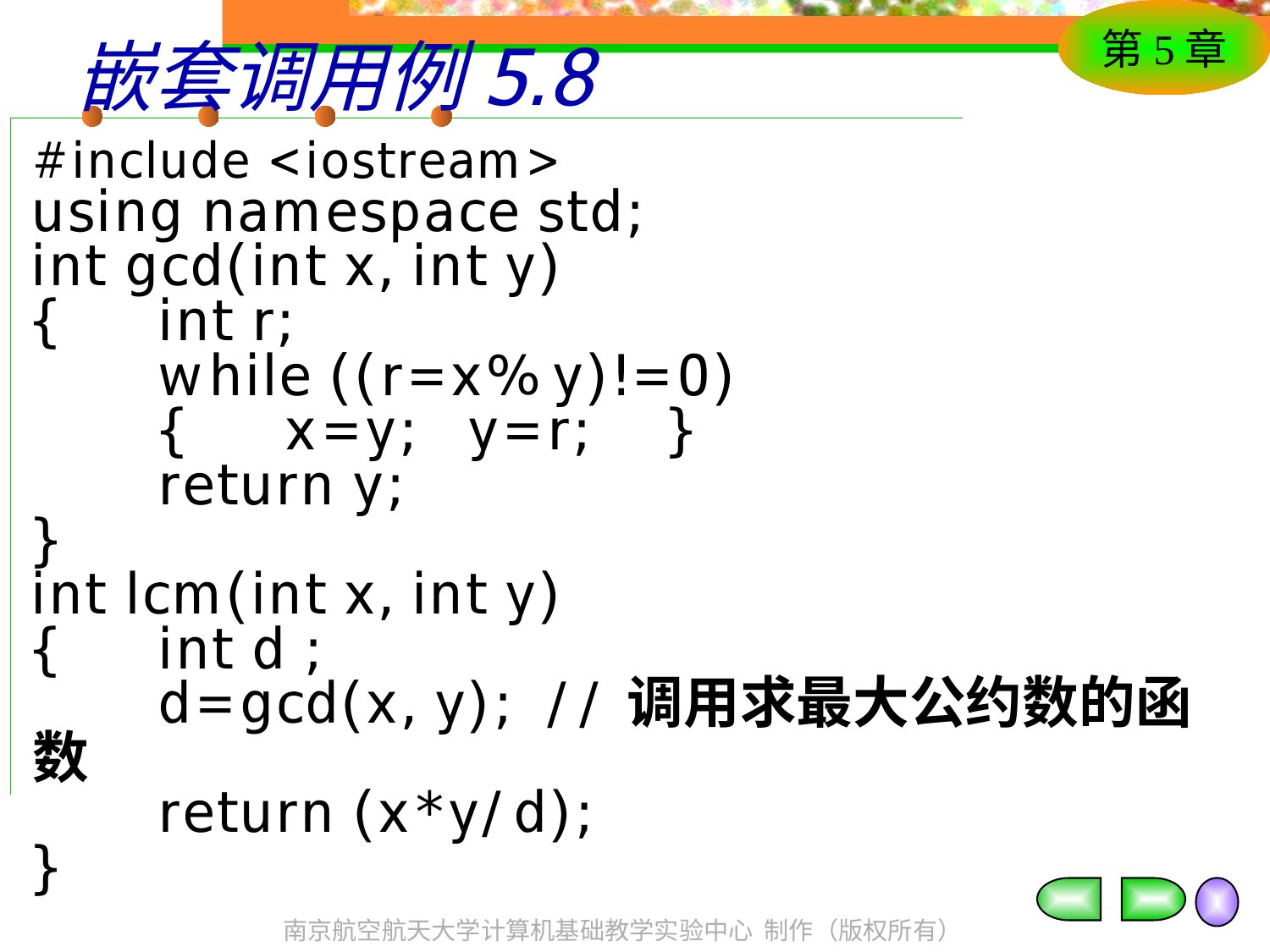

# 嵌套调用例5.8
#include <iostream>
using namespace std;
int gcd(int x, int y)
{	int r;
	while ((r=x%y)!=0)
	{	x=y;   y=r; 	}
	return y;
}
int lcm(int x, int y)
{	int d ;
	d=gcd(x, y);  //调用求最大公约数的函数
	return (x*y/d);
}